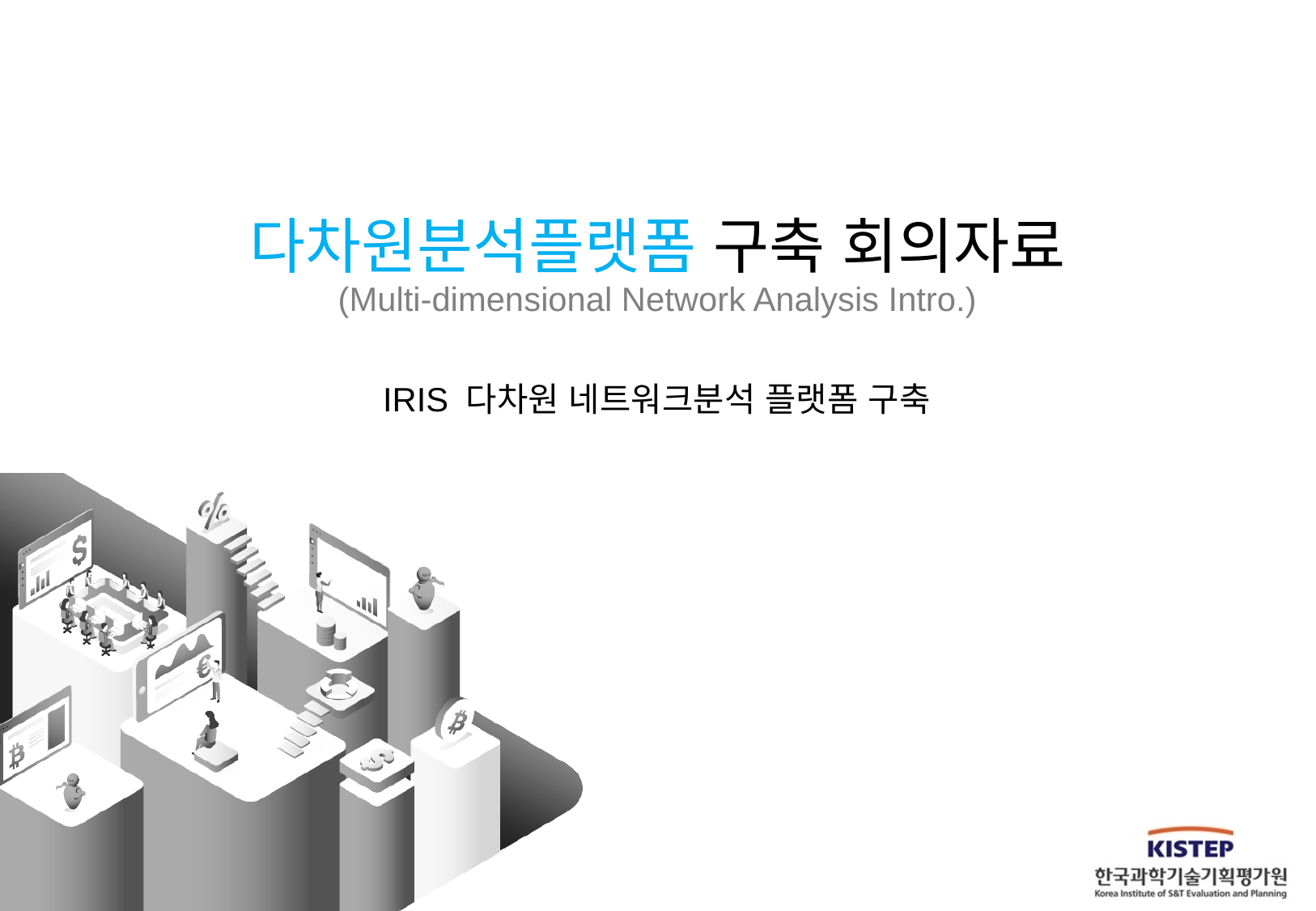

# 다차원분석플랫폼 구축 회의자료 (Multi-dimensional Network Analysis Intro.)
IRIS 다차원 네트워크분석 플랫폼 구축